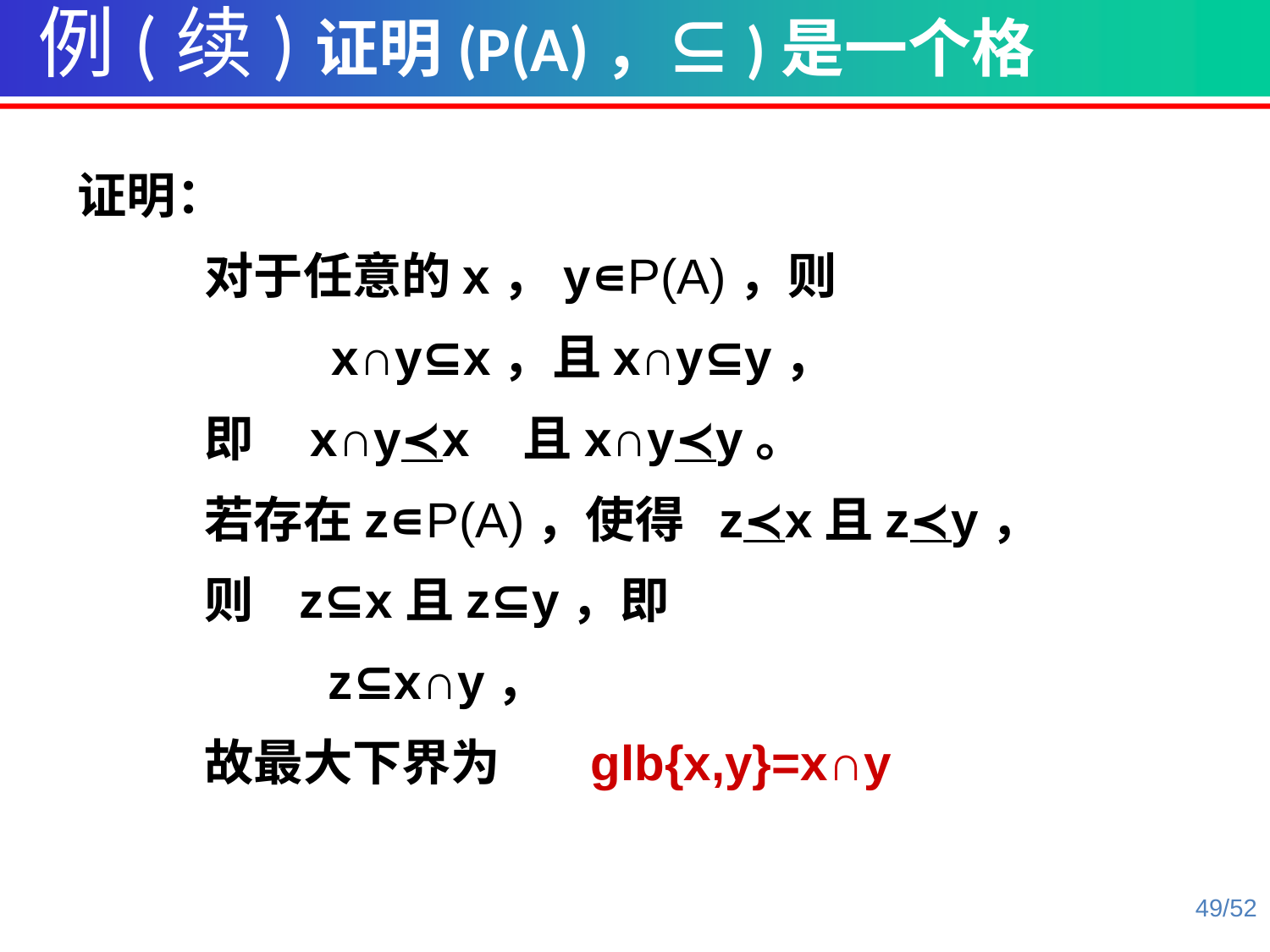

例(续) 证明(P(A)，⊆)是一个格
证明：
        	对于任意的x，y∊P(A)，则
        		x∩y⊆x，且x∩y⊆y，
	即    x∩y≺x   且x∩y≺y。
	若存在z∊P(A)，使得  z≺x且z≺y，
	则   z⊆x且z⊆y，即
	         z⊆x∩y，
	故最大下界为       glb{x,y}=x∩y
49/52